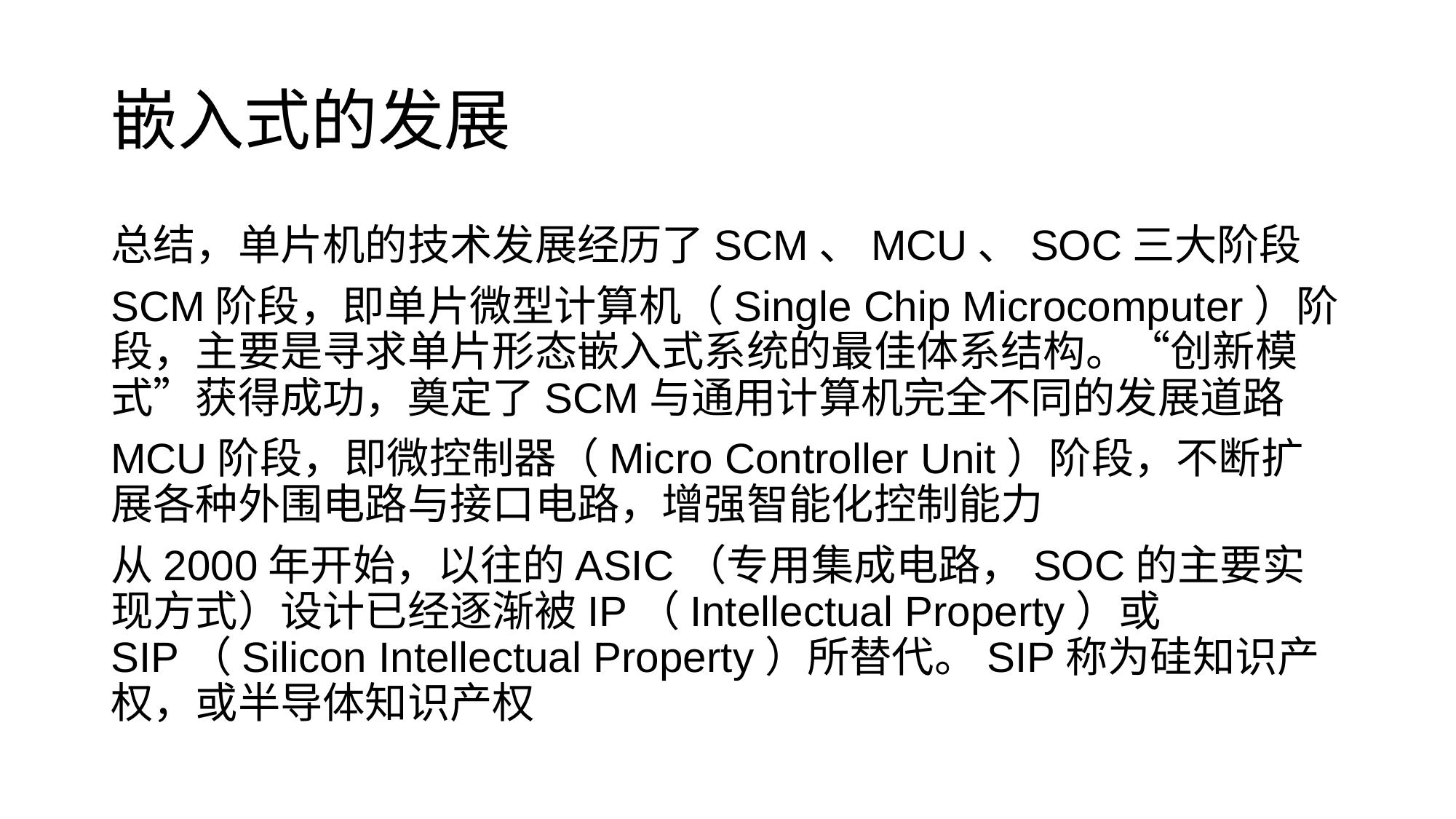

# 嵌入式的发展
总结，单片机的技术发展经历了SCM、MCU、SOC三大阶段
SCM阶段，即单片微型计算机（Single Chip Microcomputer）阶段，主要是寻求单片形态嵌入式系统的最佳体系结构。“创新模式”获得成功，奠定了SCM与通用计算机完全不同的发展道路
MCU阶段，即微控制器（Micro Controller Unit）阶段，不断扩展各种外围电路与接口电路，增强智能化控制能力
从2000年开始，以往的ASIC（专用集成电路，SOC的主要实现方式）设计已经逐渐被IP（Intellectual Property）或SIP（Silicon Intellectual Property）所替代。SIP称为硅知识产权，或半导体知识产权